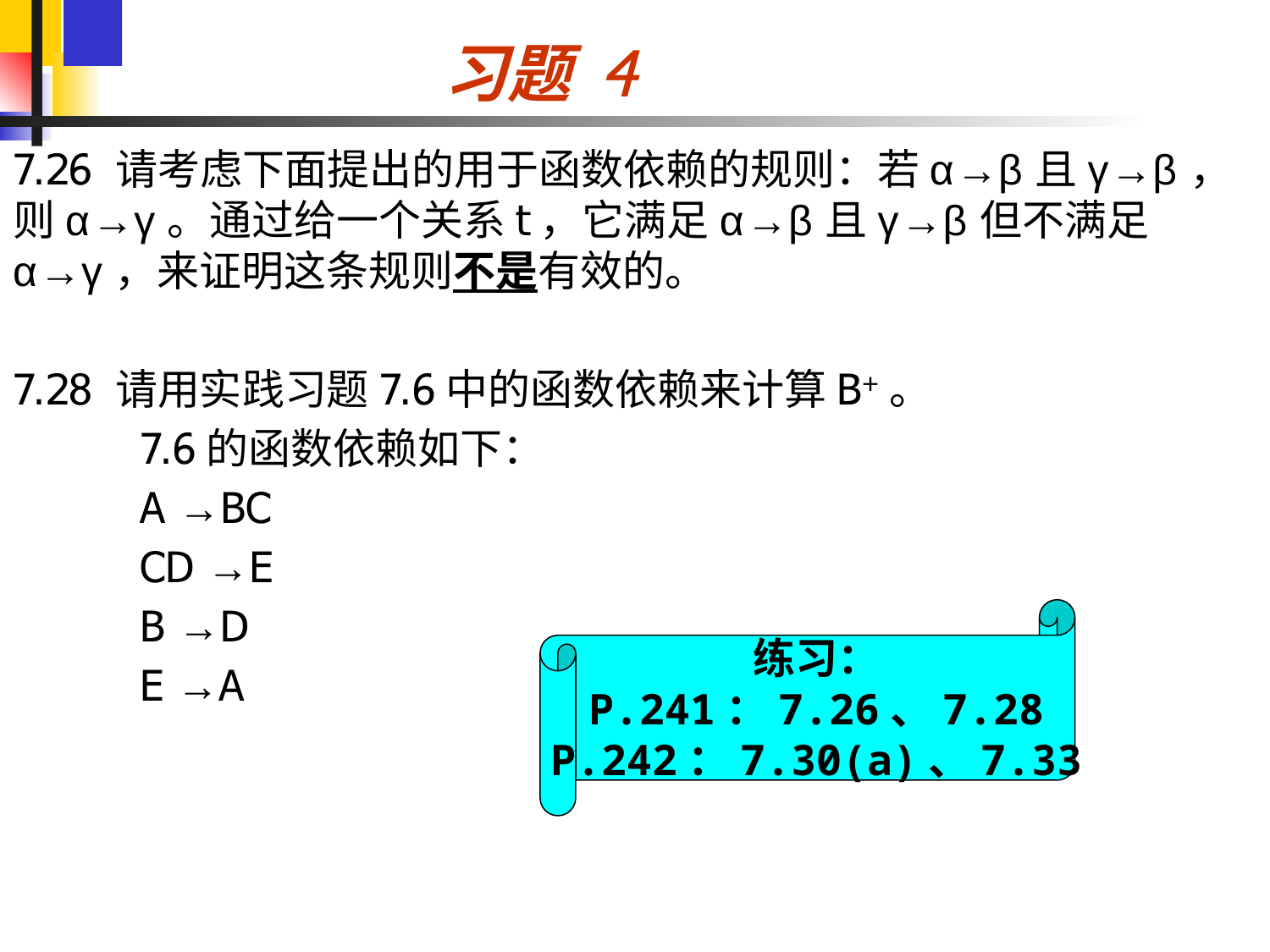

# 习题 4
7.26 请考虑下面提出的用于函数依赖的规则：若α→β且γ→β，则α→γ。通过给一个关系t，它满足α→β且γ→β但不满足α→γ，来证明这条规则不是有效的。

7.28 请用实践习题7.6中的函数依赖来计算B+。
	7.6的函数依赖如下：
	A →BC
	CD →E
	B →D
	E →A
练习：
P.241：7.26、7.28
P.242：7.30(a)、7.33